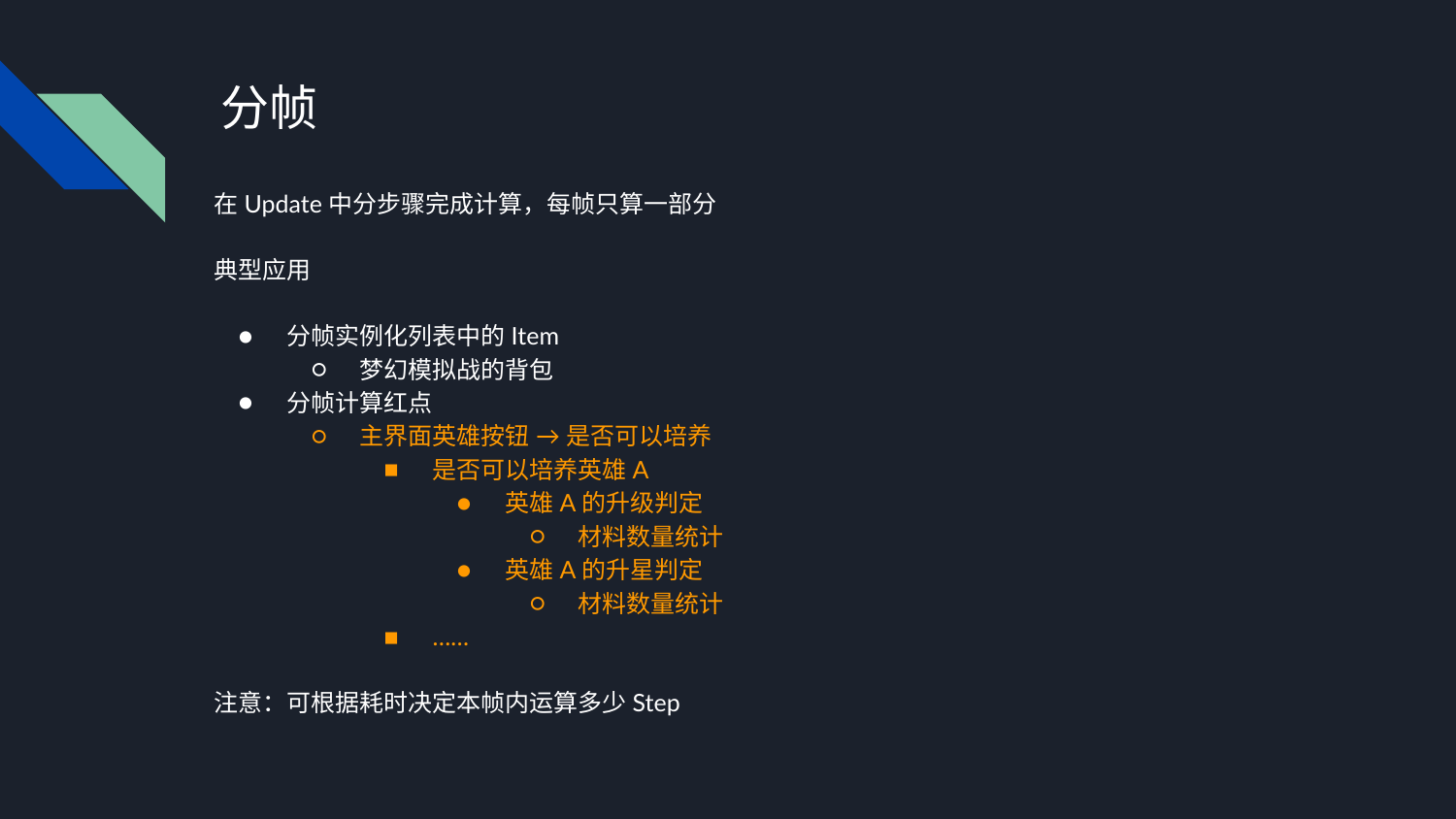

# 分帧
在Update中分步骤完成计算，每帧只算一部分
典型应用
分帧实例化列表中的Item
梦幻模拟战的背包
分帧计算红点
主界面英雄按钮 → 是否可以培养
是否可以培养英雄A
英雄A的升级判定
材料数量统计
英雄A的升星判定
材料数量统计
……
注意：可根据耗时决定本帧内运算多少Step